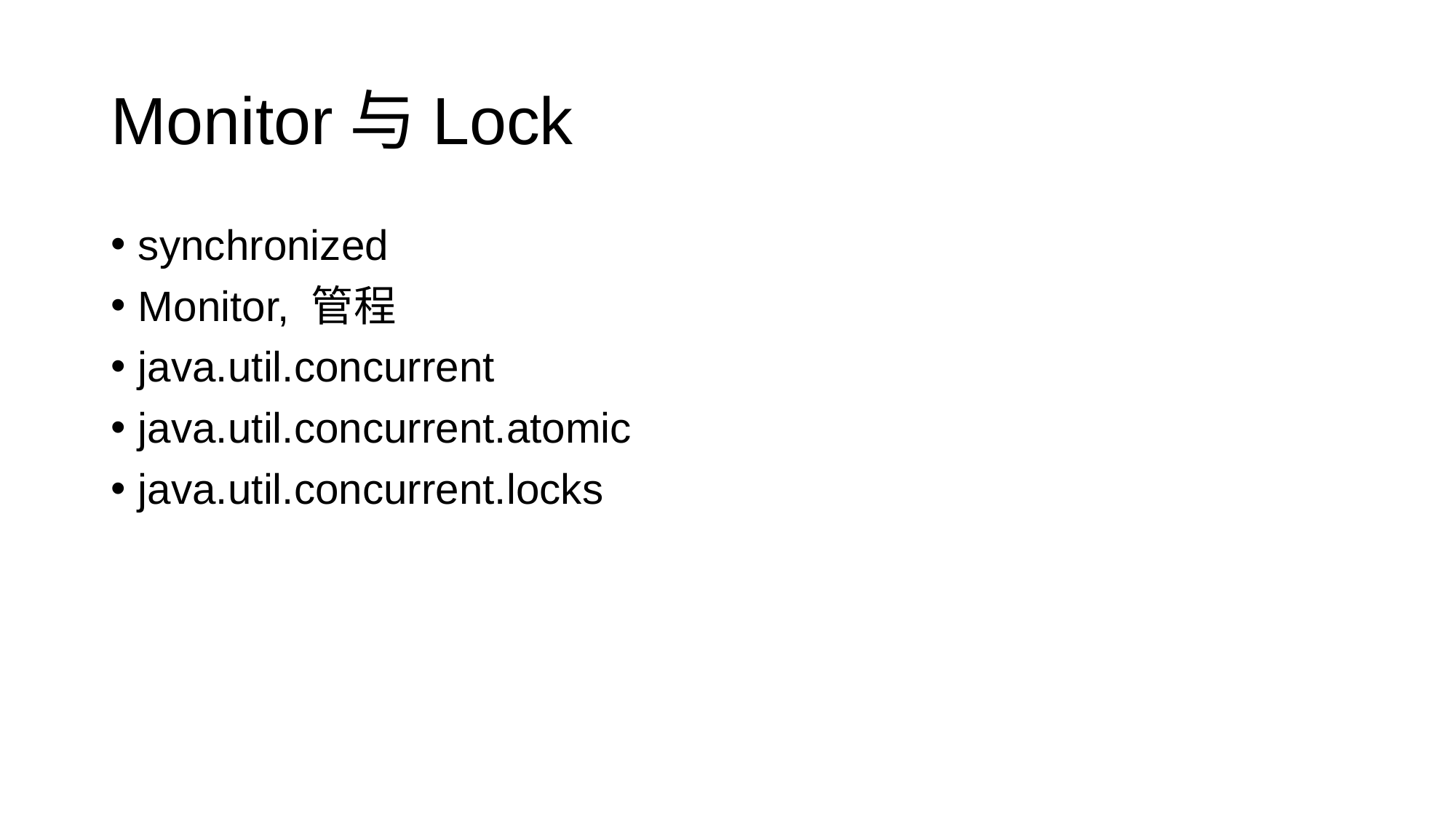

# Monitor与Lock
synchronized
Monitor, 管程
java.util.concurrent
java.util.concurrent.atomic
java.util.concurrent.locks